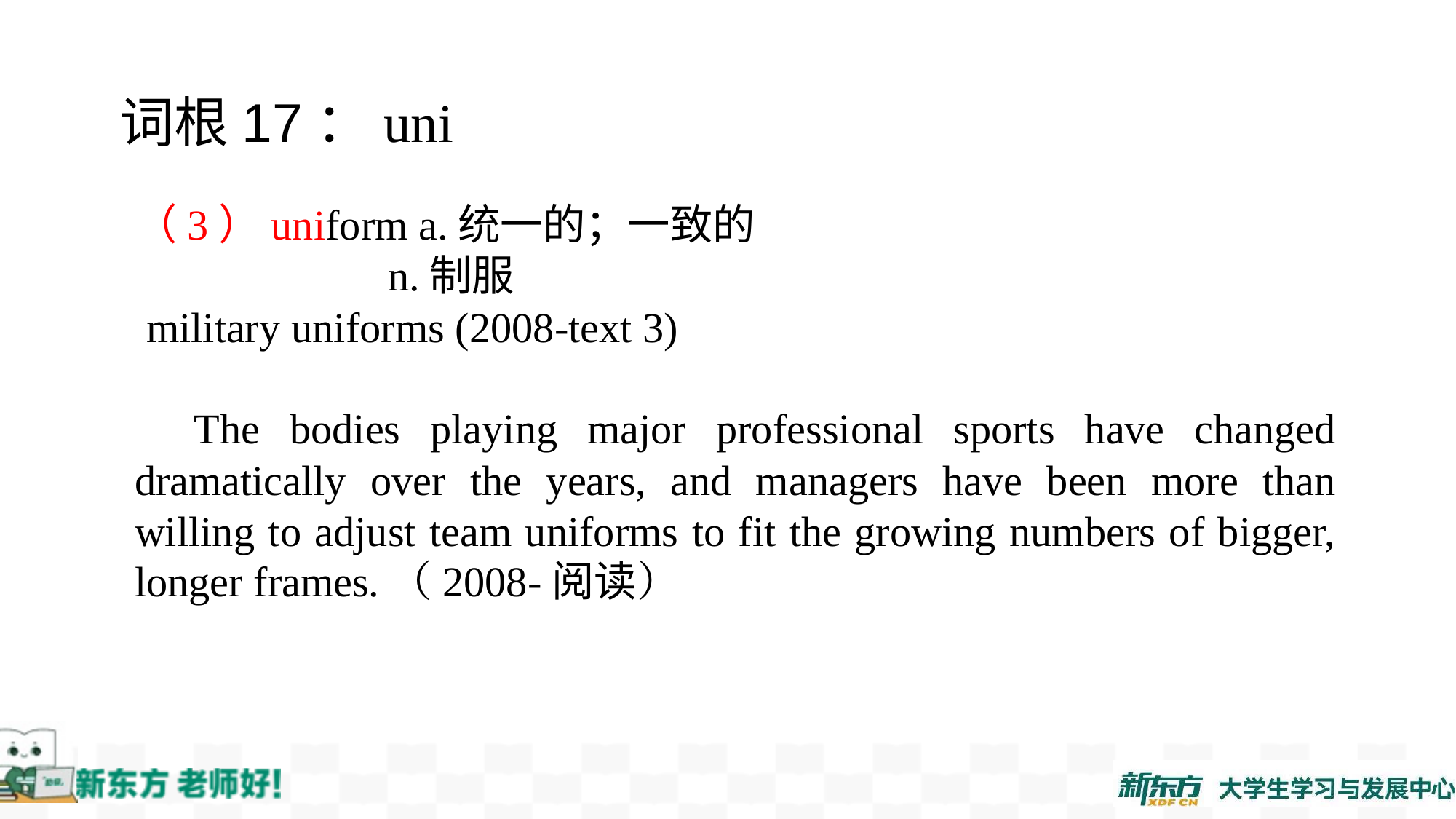

词根17：uni
（3）uniform a.统一的；一致的
                        n.制服
 military uniforms (2008-text 3)

  The bodies playing major professional sports have changed dramatically over the years, and managers have been more than willing to adjust team uniforms to fit the growing numbers of bigger, longer frames.（2008-阅读）